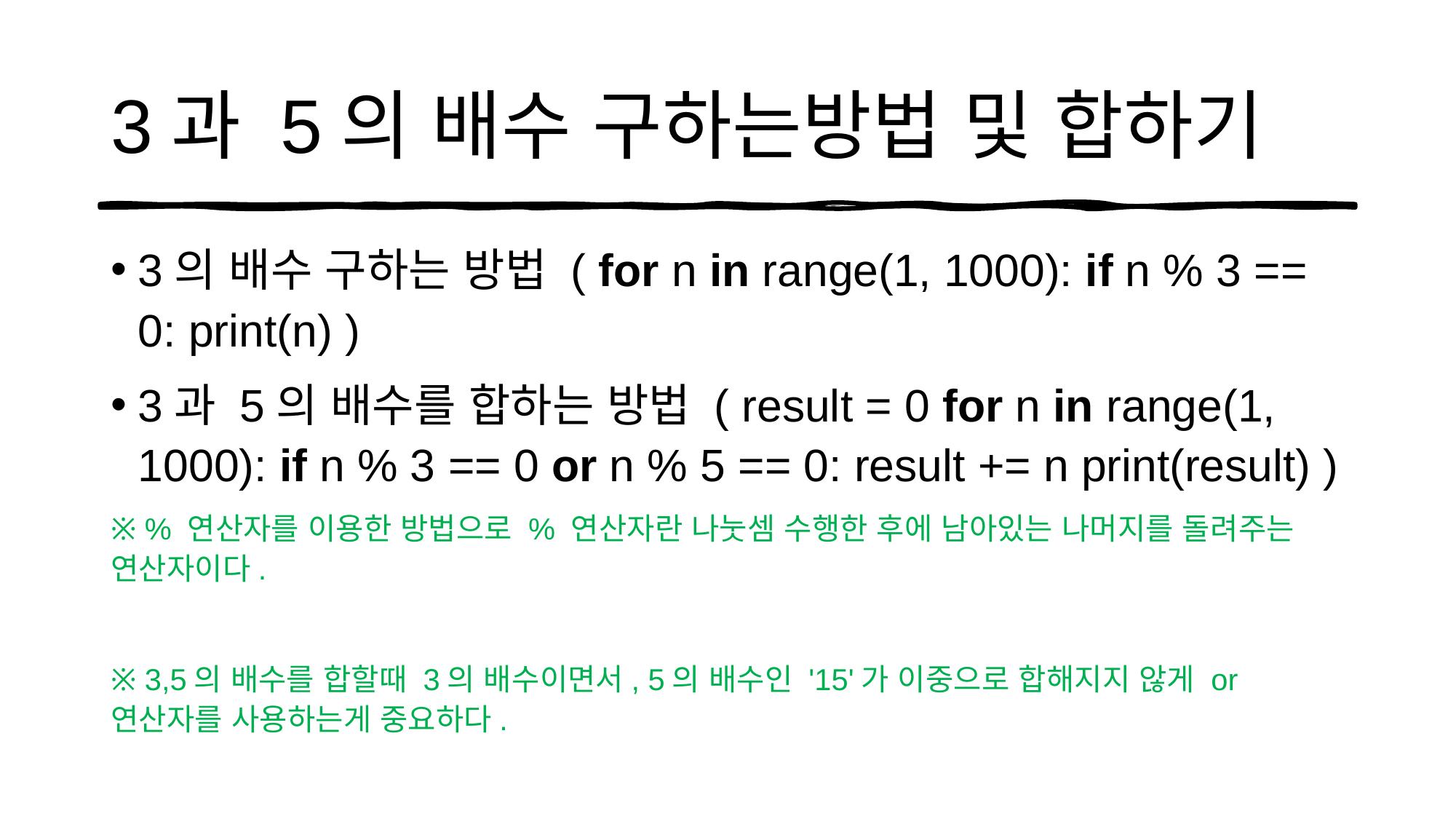

# 3과 5의 배수 구하는방법 및 합하기
3의 배수 구하는 방법 ( for n in range(1, 1000): if n % 3 == 0: print(n) )
3과 5의 배수를 합하는 방법 ( result = 0 for n in range(1, 1000): if n % 3 == 0 or n % 5 == 0: result += n print(result) )
※ % 연산자를 이용한 방법으로 % 연산자란 나눗셈 수행한 후에 남아있는 나머지를 돌려주는 연산자이다.

※ 3,5의 배수를 합할때 3의 배수이면서, 5의 배수인 '15'가 이중으로 합해지지 않게 or 연산자를 사용하는게 중요하다.